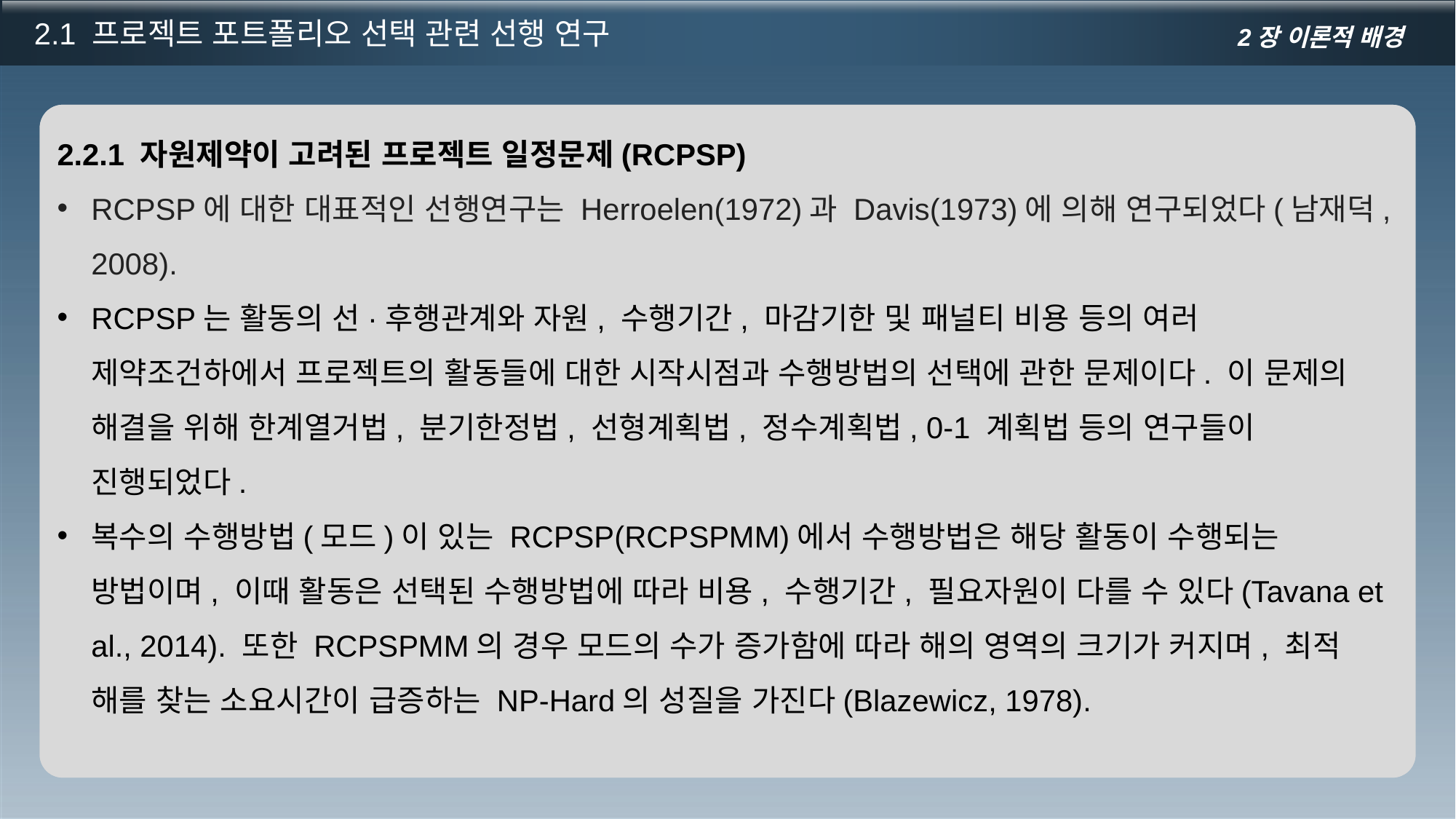

2.1 프로젝트 포트폴리오 선택 관련 선행 연구
2장 이론적 배경
2.2.1 자원제약이 고려된 프로젝트 일정문제(RCPSP)
RCPSP에 대한 대표적인 선행연구는 Herroelen(1972)과 Davis(1973)에 의해 연구되었다(남재덕, 2008).
RCPSP는 활동의 선·후행관계와 자원, 수행기간, 마감기한 및 패널티 비용 등의 여러 제약조건하에서 프로젝트의 활동들에 대한 시작시점과 수행방법의 선택에 관한 문제이다. 이 문제의 해결을 위해 한계열거법, 분기한정법, 선형계획법, 정수계획법, 0-1 계획법 등의 연구들이 진행되었다.
복수의 수행방법(모드)이 있는 RCPSP(RCPSPMM)에서 수행방법은 해당 활동이 수행되는 방법이며, 이때 활동은 선택된 수행방법에 따라 비용, 수행기간, 필요자원이 다를 수 있다(Tavana et al., 2014). 또한 RCPSPMM의 경우 모드의 수가 증가함에 따라 해의 영역의 크기가 커지며, 최적 해를 찾는 소요시간이 급증하는 NP-Hard의 성질을 가진다(Blazewicz, 1978).